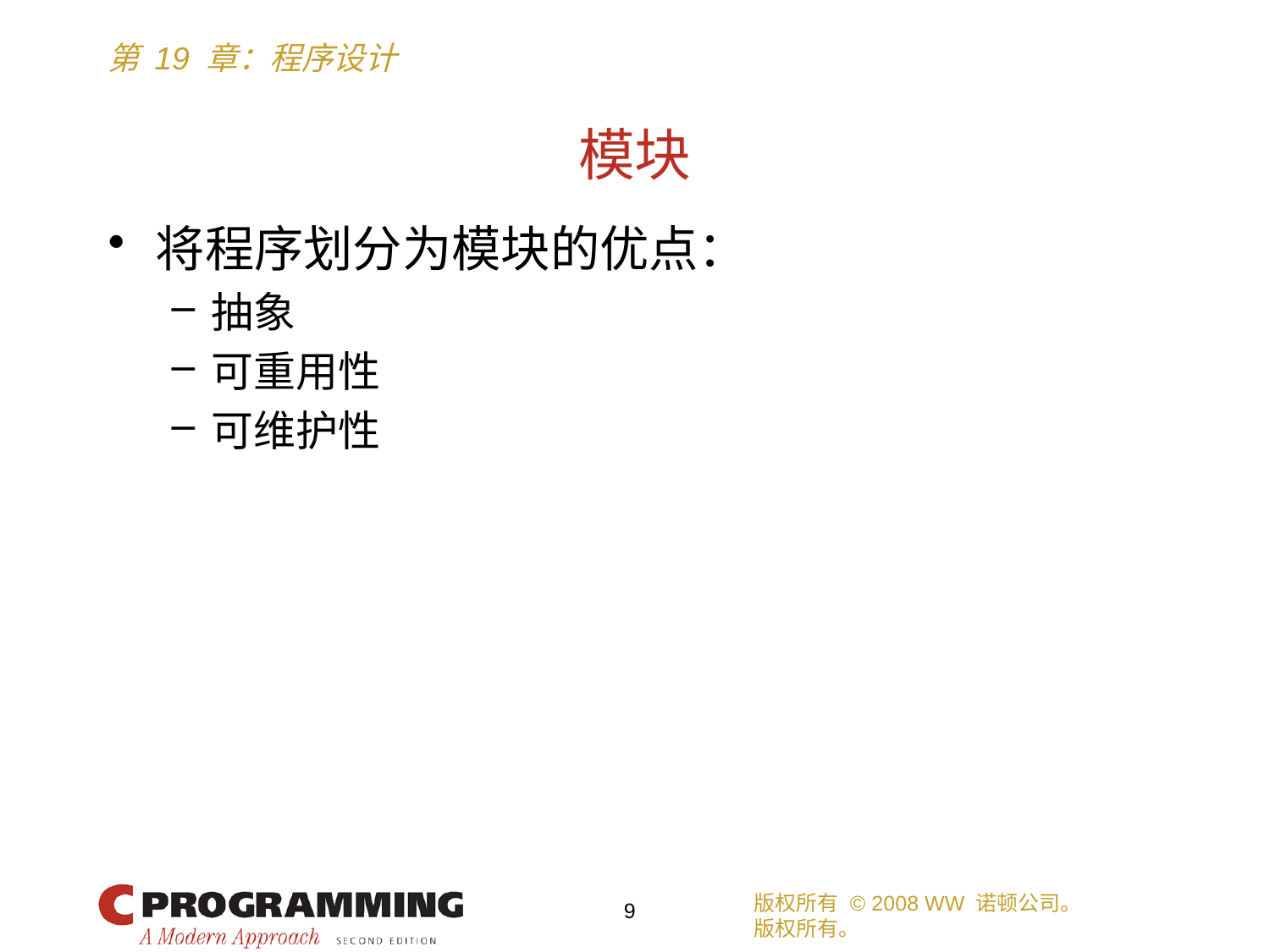

# 模块
将程序划分为模块的优点：
抽象
可重用性
可维护性
版权所有 © 2008 WW 诺顿公司。
版权所有。
9